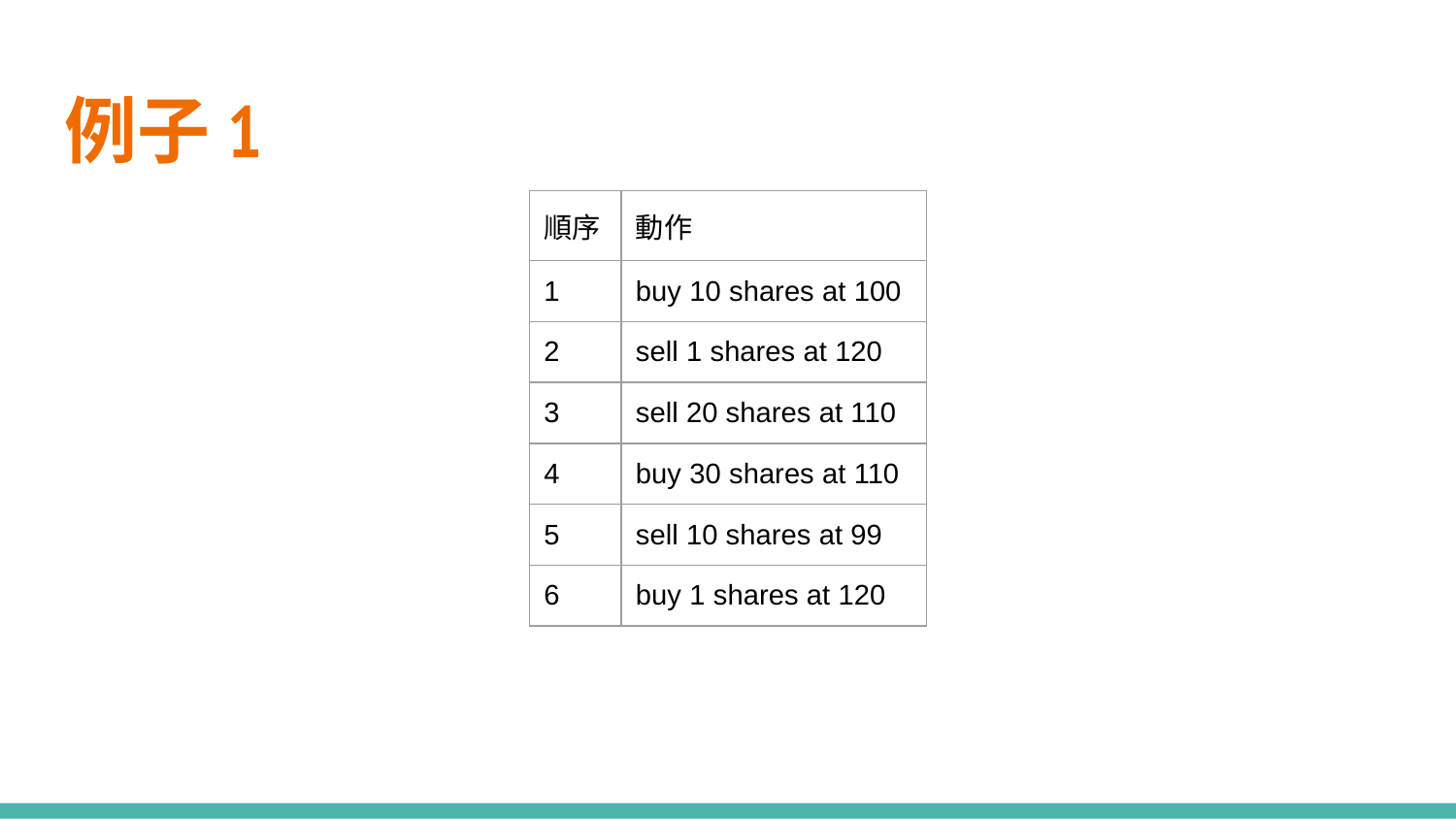

# 例子1
| 順序 | 動作 |
| --- | --- |
| 1 | buy 10 shares at 100 |
| 2 | sell 1 shares at 120 |
| 3 | sell 20 shares at 110 |
| 4 | buy 30 shares at 110 |
| 5 | sell 10 shares at 99 |
| 6 | buy 1 shares at 120 |